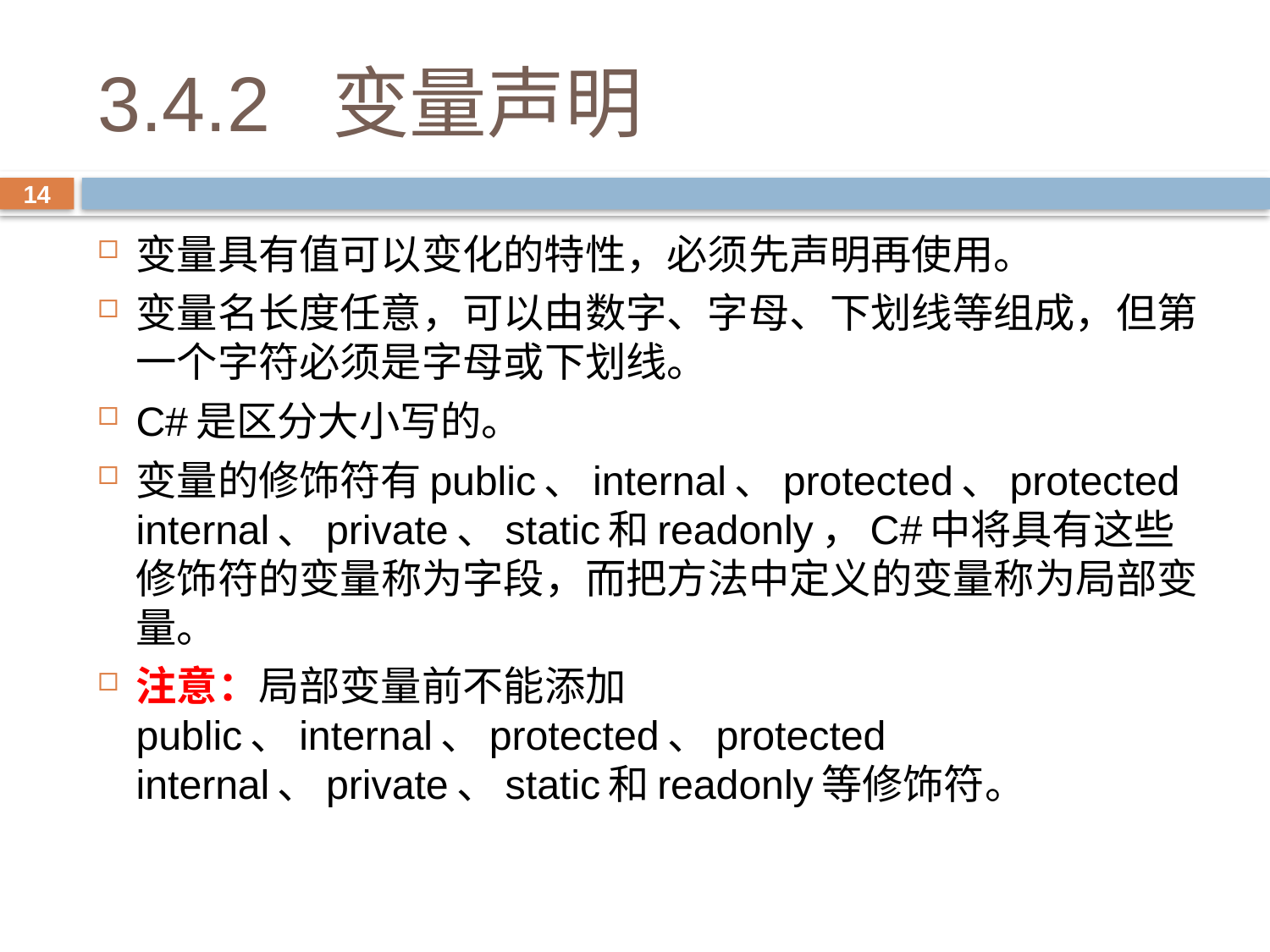

# 3.4.2  变量声明
14
变量具有值可以变化的特性，必须先声明再使用。
变量名长度任意，可以由数字、字母、下划线等组成，但第一个字符必须是字母或下划线。
C#是区分大小写的。
变量的修饰符有public、internal、protected、protected internal、private、static和readonly，C#中将具有这些修饰符的变量称为字段，而把方法中定义的变量称为局部变量。
注意：局部变量前不能添加public、internal、protected、protected internal、private、static和readonly等修饰符。